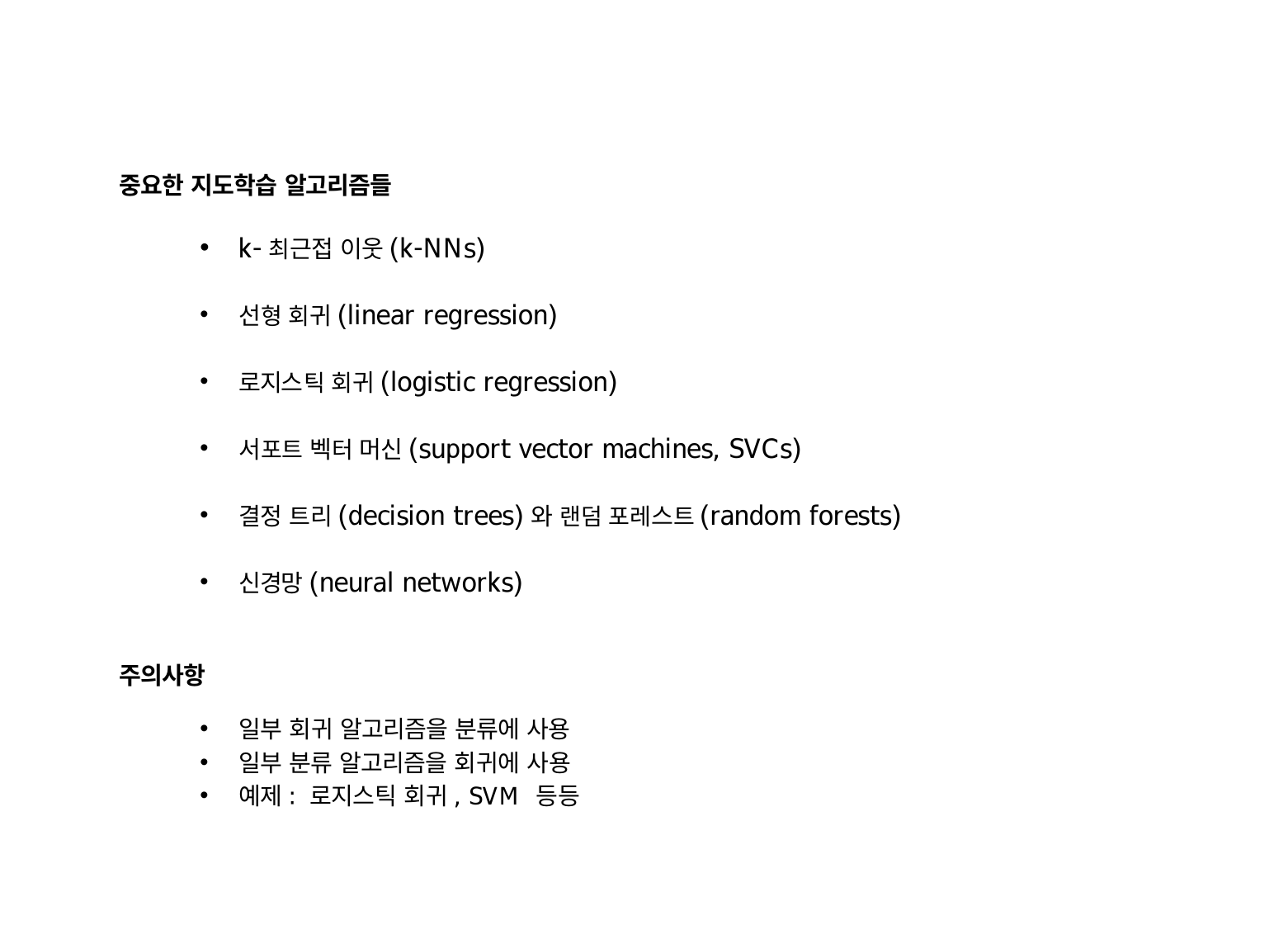

중요한 지도학습 알고리즘들
k-최근접 이웃(k-NNs)
선형 회귀(linear regression)
로지스틱 회귀(logistic regression)
서포트 벡터 머신(support vector machines, SVCs)
결정 트리(decision trees)와 랜덤 포레스트(random forests)
신경망(neural networks)
주의사항

일부 회귀 알고리즘을 분류에 사용
일부 분류 알고리즘을 회귀에 사용
예제: 로지스틱 회귀, SVM 등등
20